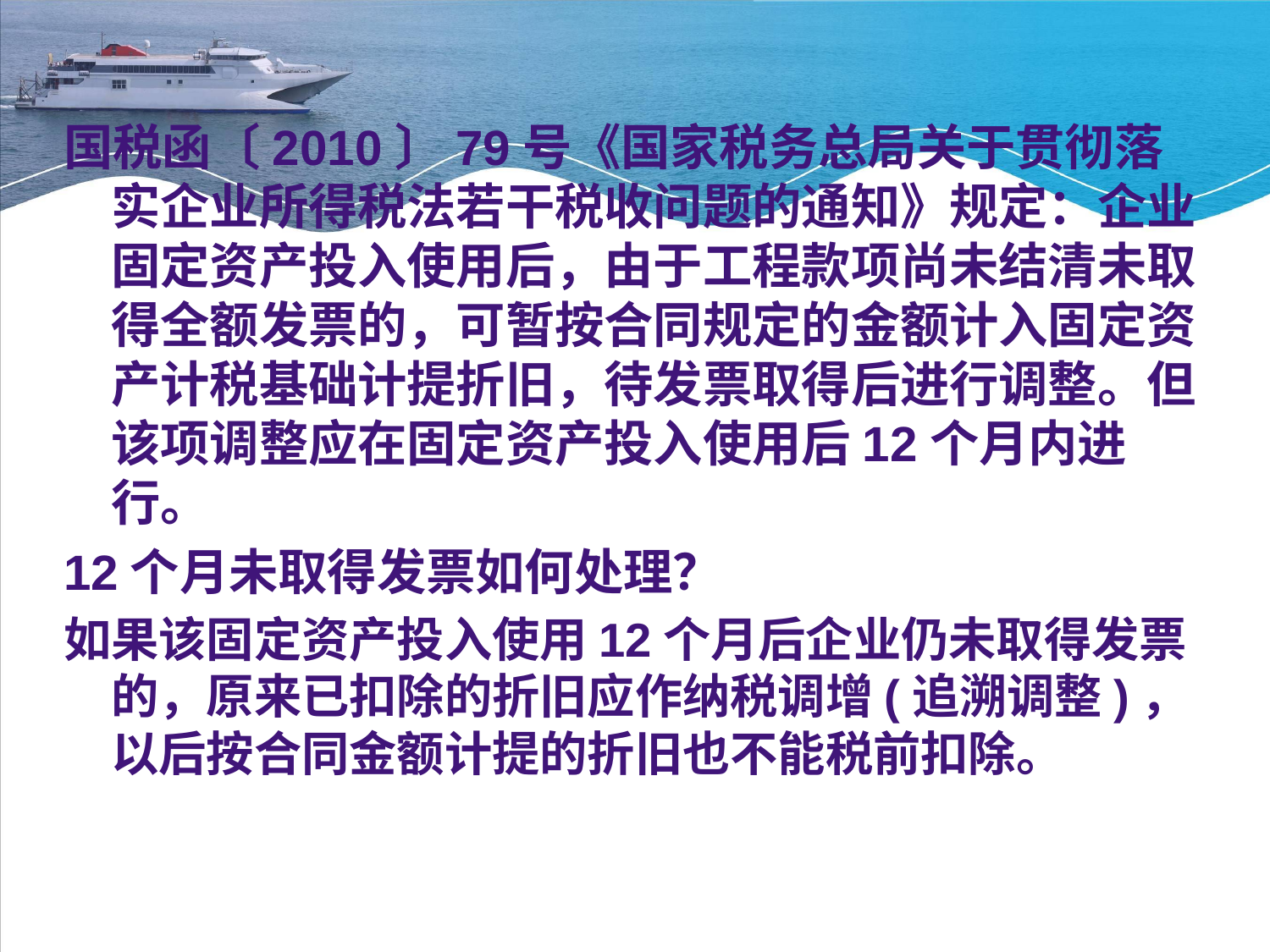

#
国税函〔2010〕79号《国家税务总局关于贯彻落实企业所得税法若干税收问题的通知》规定：企业固定资产投入使用后，由于工程款项尚未结清未取得全额发票的，可暂按合同规定的金额计入固定资产计税基础计提折旧，待发票取得后进行调整。但该项调整应在固定资产投入使用后12个月内进行。
12个月未取得发票如何处理？
如果该固定资产投入使用12个月后企业仍未取得发票的，原来已扣除的折旧应作纳税调增(追溯调整)，以后按合同金额计提的折旧也不能税前扣除。